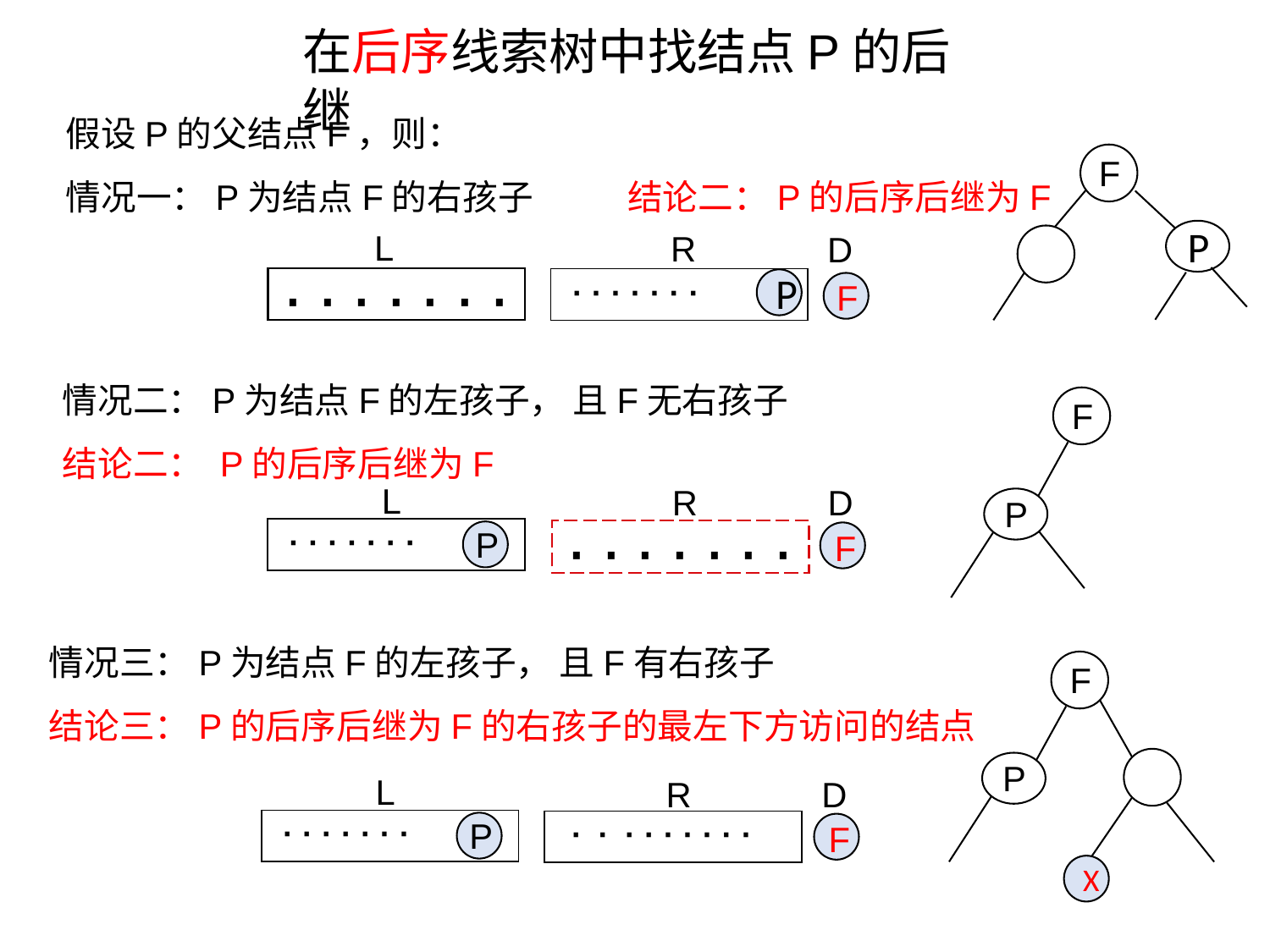

在后序线索树中找结点P的后继
假设P的父结点F，则：
情况一：P为结点F的右孩子            结论二：P的后序后继为F

F
L
R
P
D

· · · · · · ·
| · · · · · · · |
| --- |
F
P

情况二：P为结点F的左孩子， 且F无右孩子
结论二： P的后序后继为F

F
L
R
D
P

P

| · · · · · · · |
| --- |
F
· · · · · · ·

情况三：P为结点F的左孩子， 且F有右孩子
结论三：P的后序后继为F的右孩子的最左下方访问的结点

F

P

L
R
D
P

| · · · · · · · |
| --- |
F
| · · · · · · · · · |
| --- |

X
48